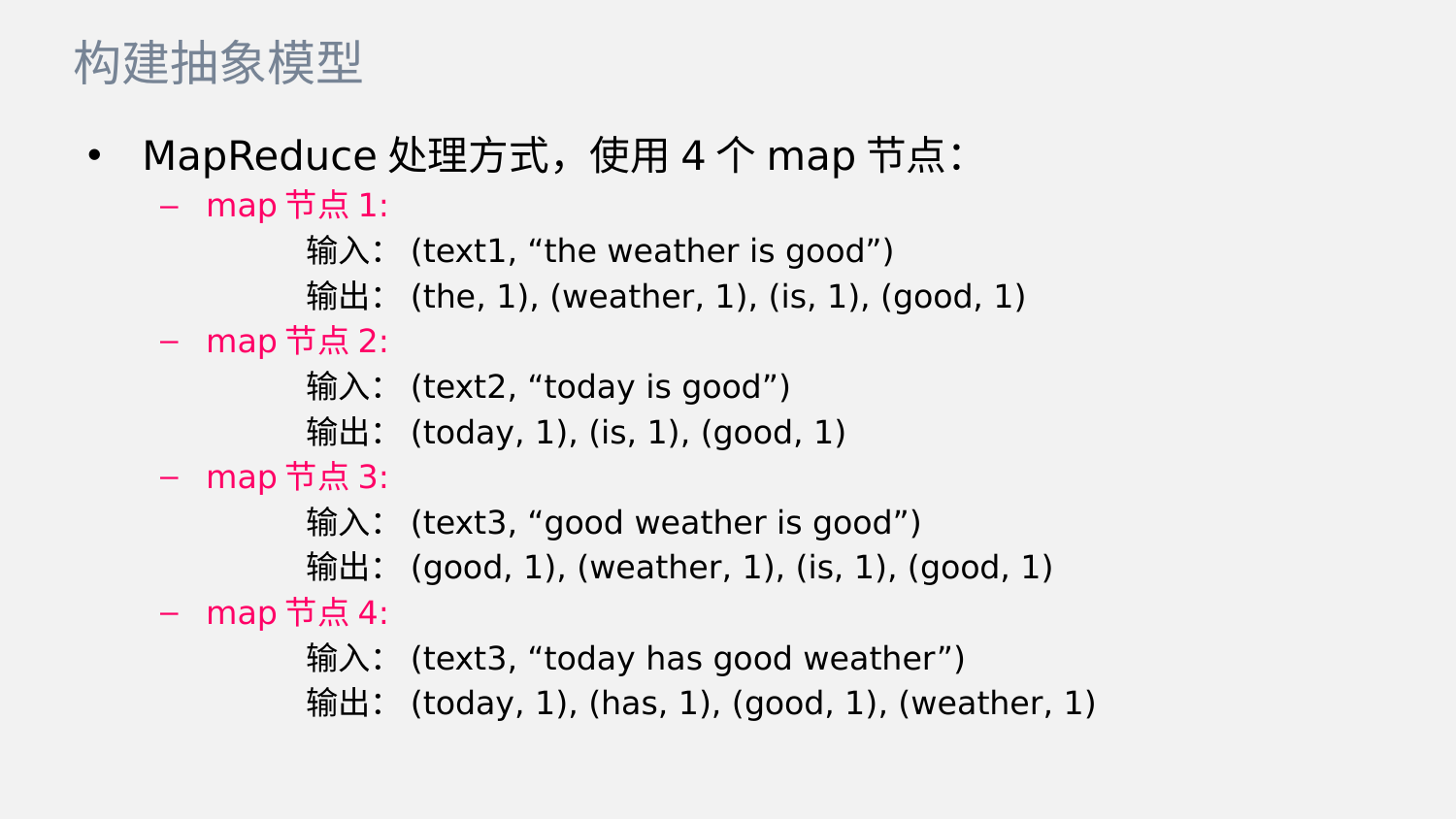

构建抽象模型
MapReduce处理方式，使用4个map节点：
map节点1:
	输入：(text1, “the weather is good”)
	输出：(the, 1), (weather, 1), (is, 1), (good, 1)
map节点2:
	输入：(text2, “today is good”)
	输出：(today, 1), (is, 1), (good, 1)
map节点3:
	输入：(text3, “good weather is good”)
	输出：(good, 1), (weather, 1), (is, 1), (good, 1)
map节点4:
	输入：(text3, “today has good weather”)
	输出：(today, 1), (has, 1), (good, 1), (weather, 1)